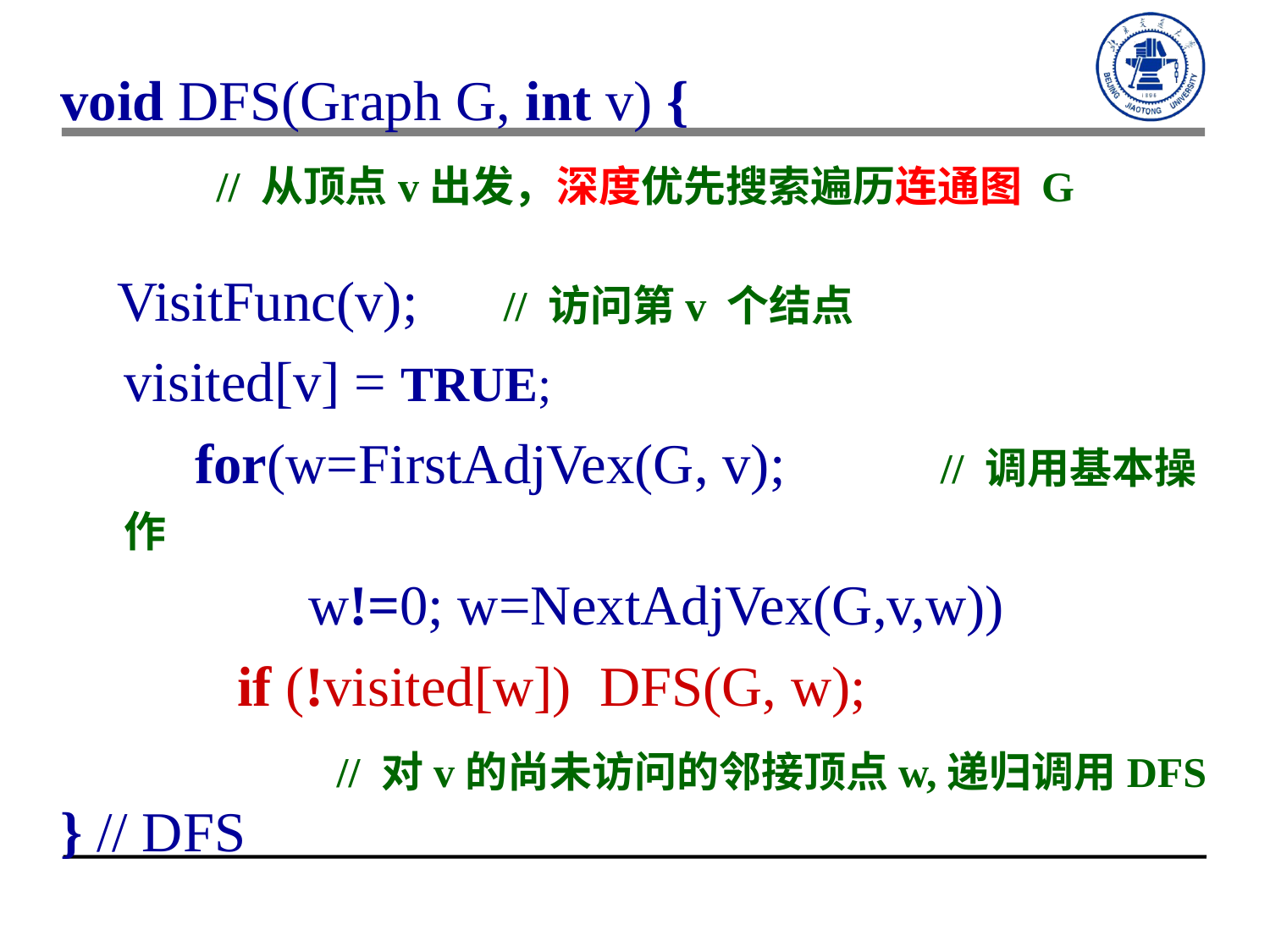

void DFS(Graph G, int v) {
           // 从顶点v出发，深度优先搜索遍历连通图 G

} // DFS
    VisitFunc(v);      // 访问第v 个结点
visited[v] = TRUE;
     for(w=FirstAdjVex(G, v); 　　// 调用基本操作
             w!=0; w=NextAdjVex(G,v,w))
        if (!visited[w])  DFS(G, w);
               // 对v的尚未访问的邻接顶点w,递归调用DFS